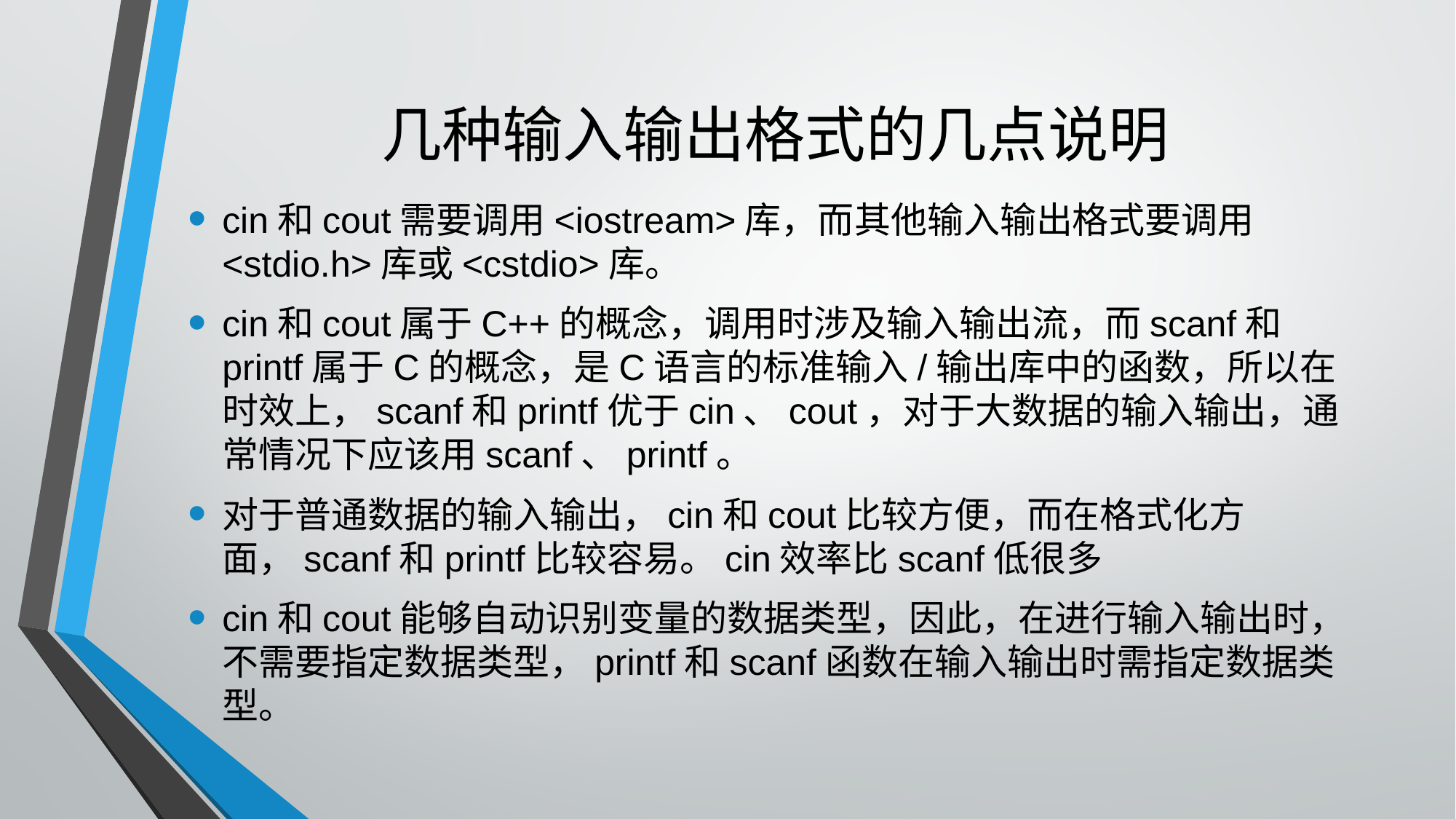

# 几种输入输出格式的几点说明
cin和cout需要调用<iostream>库，而其他输入输出格式要调用<stdio.h>库或<cstdio>库。
cin和cout属于C++的概念，调用时涉及输入输出流，而scanf和printf属于C的概念，是C语言的标准输入/输出库中的函数，所以在时效上，scanf和printf优于cin、cout，对于大数据的输入输出，通常情况下应该用scanf、printf。
对于普通数据的输入输出，cin和cout比较方便，而在格式化方面，scanf和printf比较容易。cin效率比scanf低很多
cin和cout能够自动识别变量的数据类型，因此，在进行输入输出时，不需要指定数据类型，printf和scanf函数在输入输出时需指定数据类型。